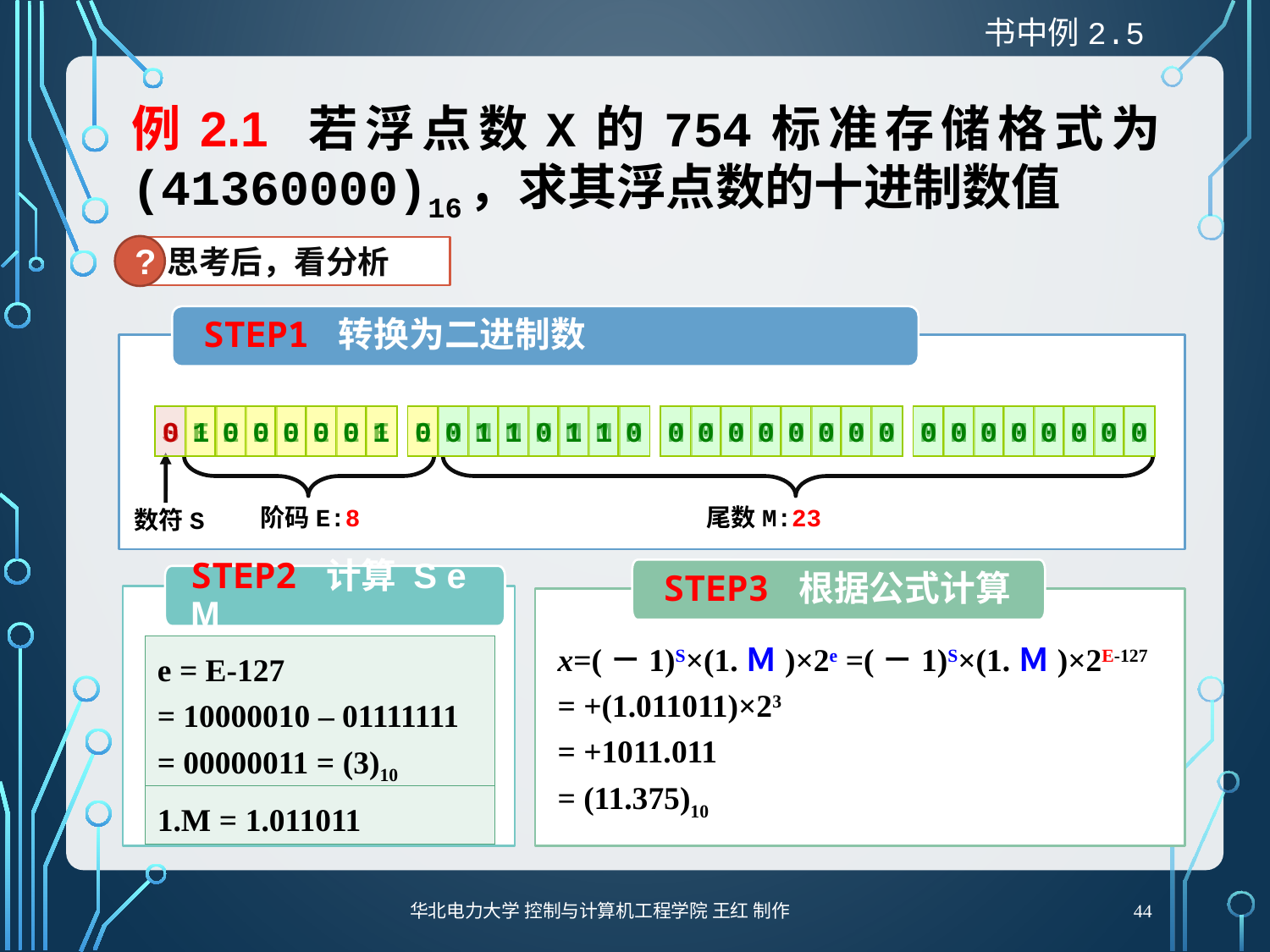

书中例2.5
# 例2.1 若浮点数x的754标准存储格式为(41360000)16，求其浮点数的十进制数值
?
 思考后，看分析
Step1 转换为二进制数

S
E
E
E
E
E
E
E
E
M
M
M
M
M
M
M
M
M
M
M
M
M
M
M
M
M
M
M
M
M
M
M
0
1
0
0
0
0
0
1
0
0
1
1
0
1
1
0
0
0
0
0
0
0
0
0
0
0
0
0
0
0
0
0

数符S

尾数M:23

阶码E:8
Step3 根据公式计算
Step2 计算 S e M

x=(－1)S×(1.Ｍ)×2e =(－1)S×(1.Ｍ)×2E-127
= +(1.011011)×23
= +1011.011
= (11.375)10
e = E-127
= 10000010 – 01111111
= 00000011 = (3)10
1.M = 1.011011
44
华北电力大学 控制与计算机工程学院 王红 制作